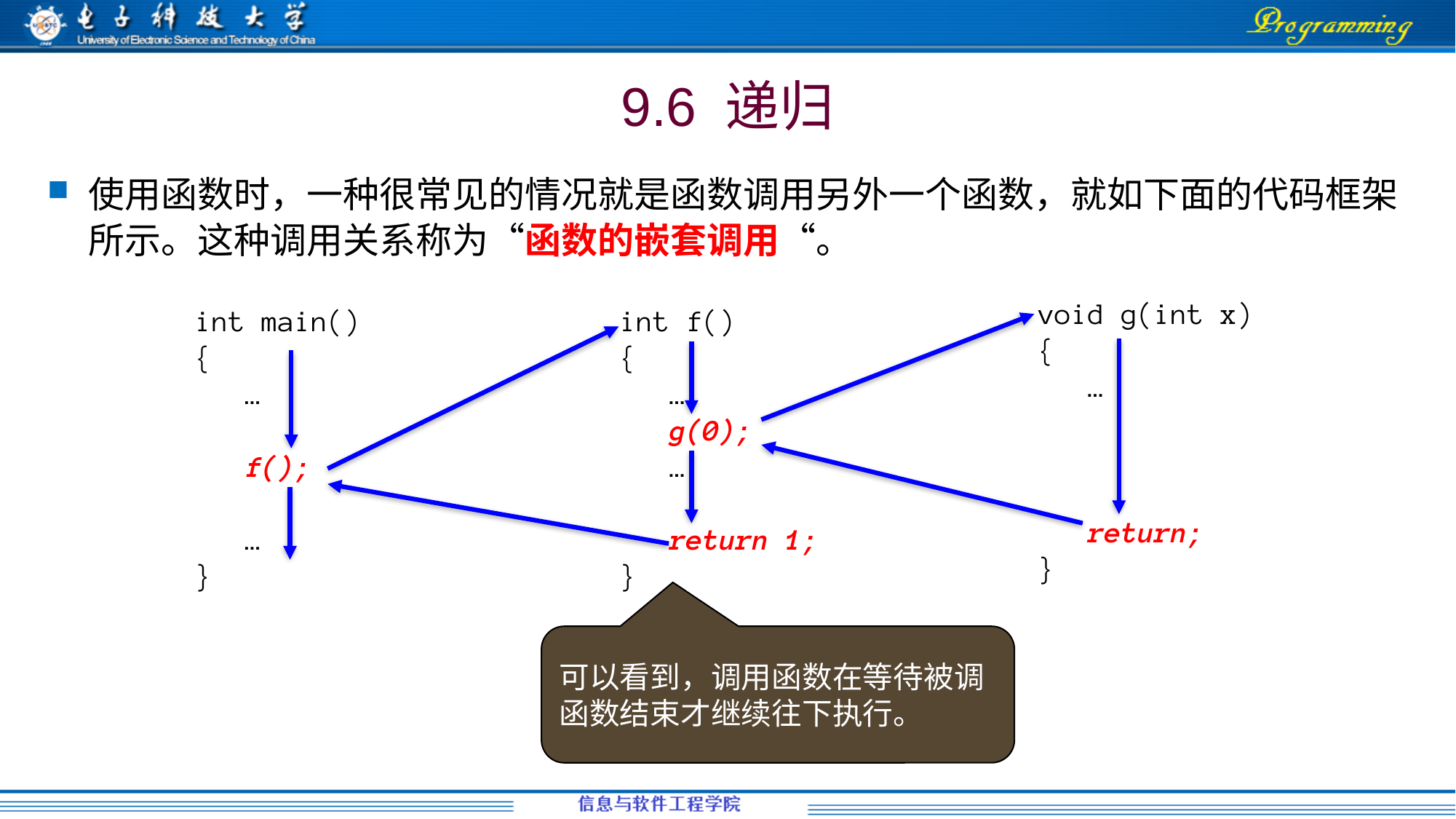

# 9.6 递归
使用函数时，一种很常见的情况就是函数调用另外一个函数，就如下面的代码框架所示。这种调用关系称为“函数的嵌套调用“。
void g(int x)
{
   …

   return;
}
int main()
{
   …

   f();

   …
}
int f()
{
   …
   g(0);
   …

   return 1;
}
可以看到，调用函数在等待被调函数结束才继续往下执行。